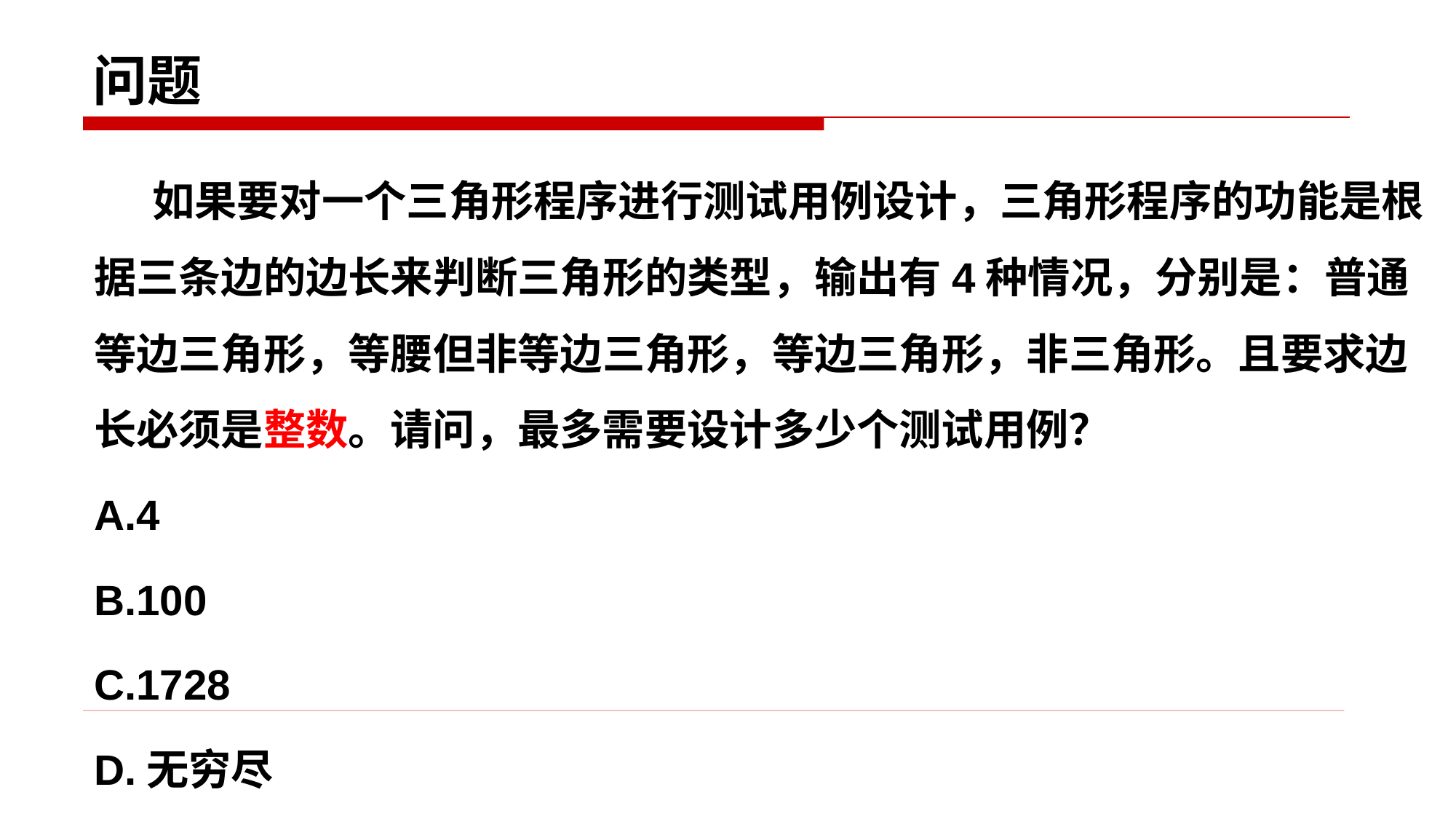

# 问题
     如果要对一个三角形程序进行测试用例设计，三角形程序的功能是根据三条边的边长来判断三角形的类型，输出有4种情况，分别是：普通等边三角形，等腰但非等边三角形，等边三角形，非三角形。且要求边长必须是整数。请问，最多需要设计多少个测试用例？
A.4
B.100
C.1728
D.无穷尽